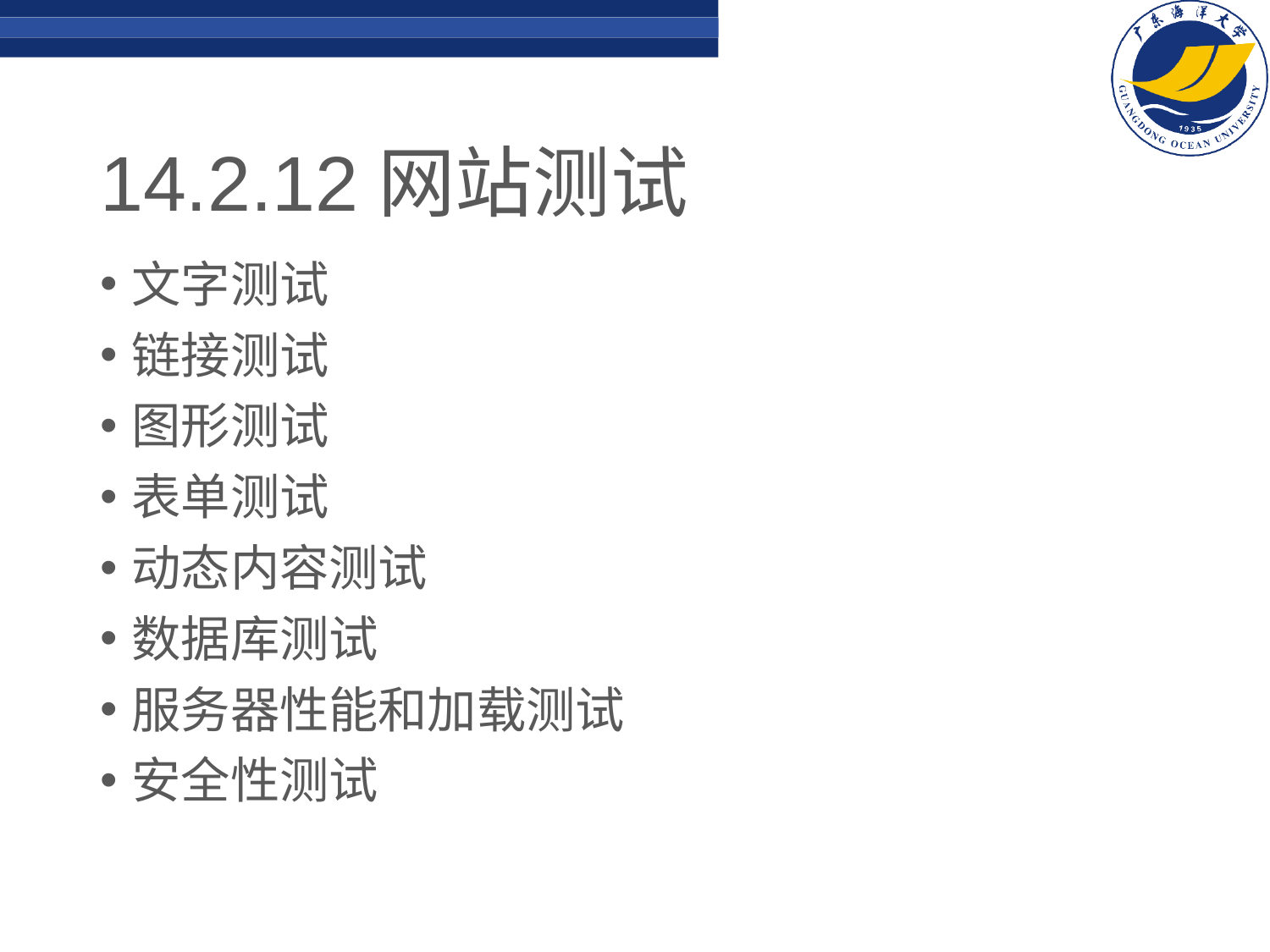

# 14.2.12网站测试
文字测试
链接测试
图形测试
表单测试
动态内容测试
数据库测试
服务器性能和加载测试
安全性测试
25